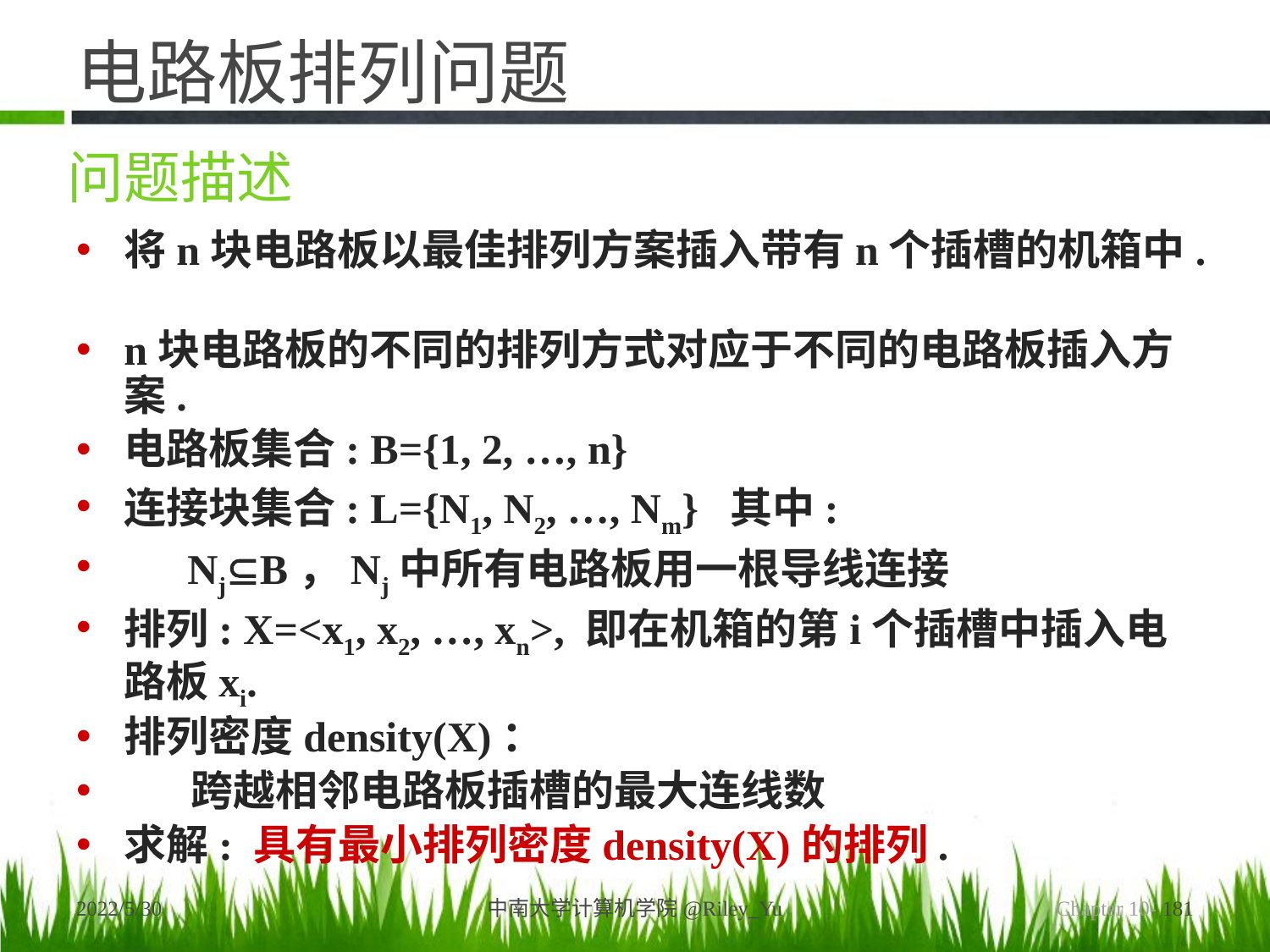

# 电路板排列问题
问题描述
将n块电路板以最佳排列方案插入带有n个插槽的机箱中.
n块电路板的不同的排列方式对应于不同的电路板插入方案.
电路板集合: B={1, 2, …, n}
连接块集合: L={N1, N2, …, Nm}  其中:
      Nj⊆B，Nj中所有电路板用一根导线连接
排列: X=<x1, x2, …, xn>, 即在机箱的第i个插槽中插入电路板xi.
排列密度density(X)：
      跨越相邻电路板插槽的最大连线数
求解: 具有最小排列密度density(X)的排列.
2022/5/30
中南大学计算机学院@Riley_Yu
Chapter 10- 181